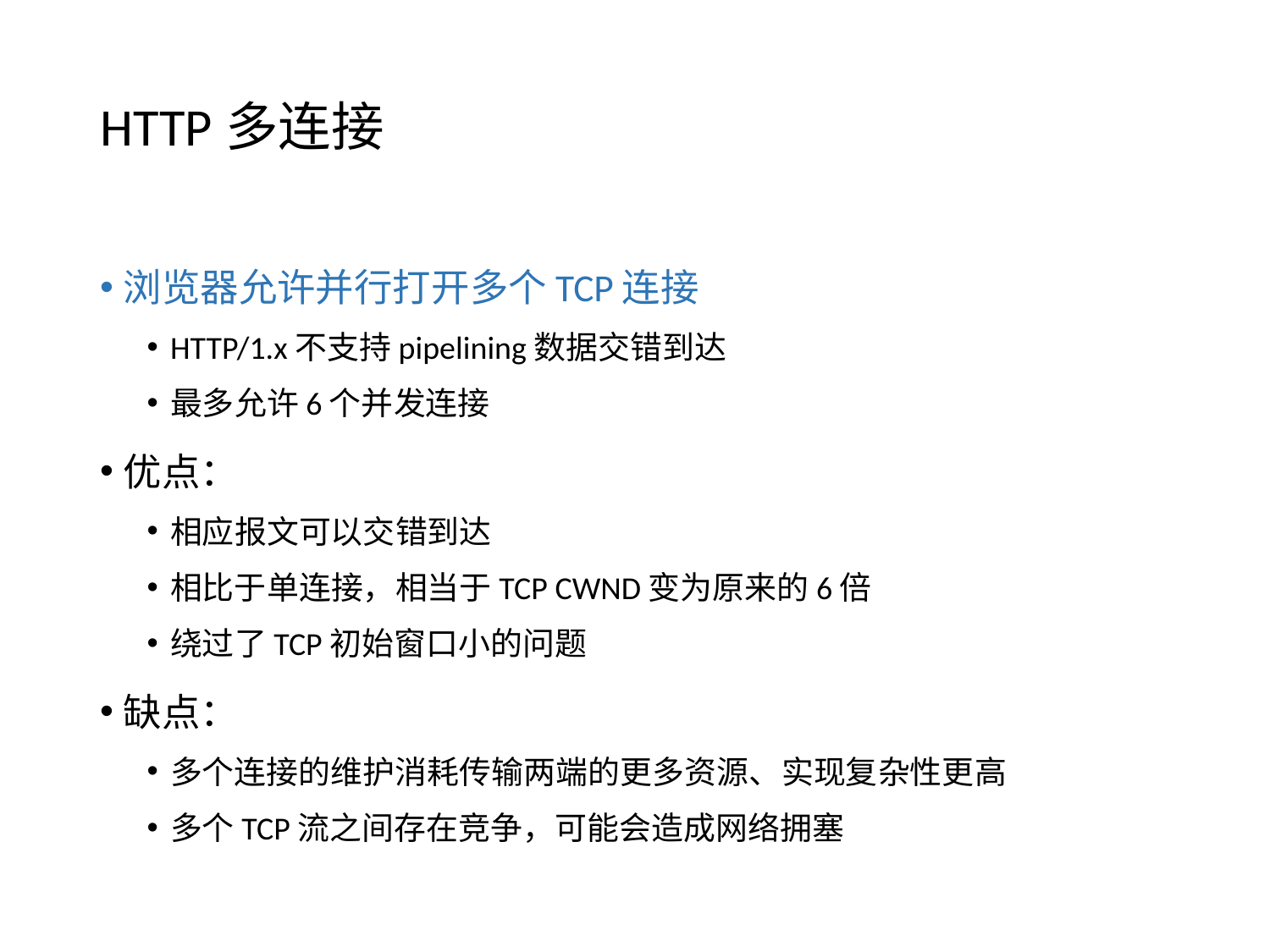

# HTTP多连接
浏览器允许并行打开多个TCP连接
HTTP/1.x不支持pipelining数据交错到达
最多允许6个并发连接
优点：
相应报文可以交错到达
相比于单连接，相当于TCP CWND变为原来的6倍
绕过了TCP初始窗口小的问题
缺点：
多个连接的维护消耗传输两端的更多资源、实现复杂性更高
多个TCP流之间存在竞争，可能会造成网络拥塞

34